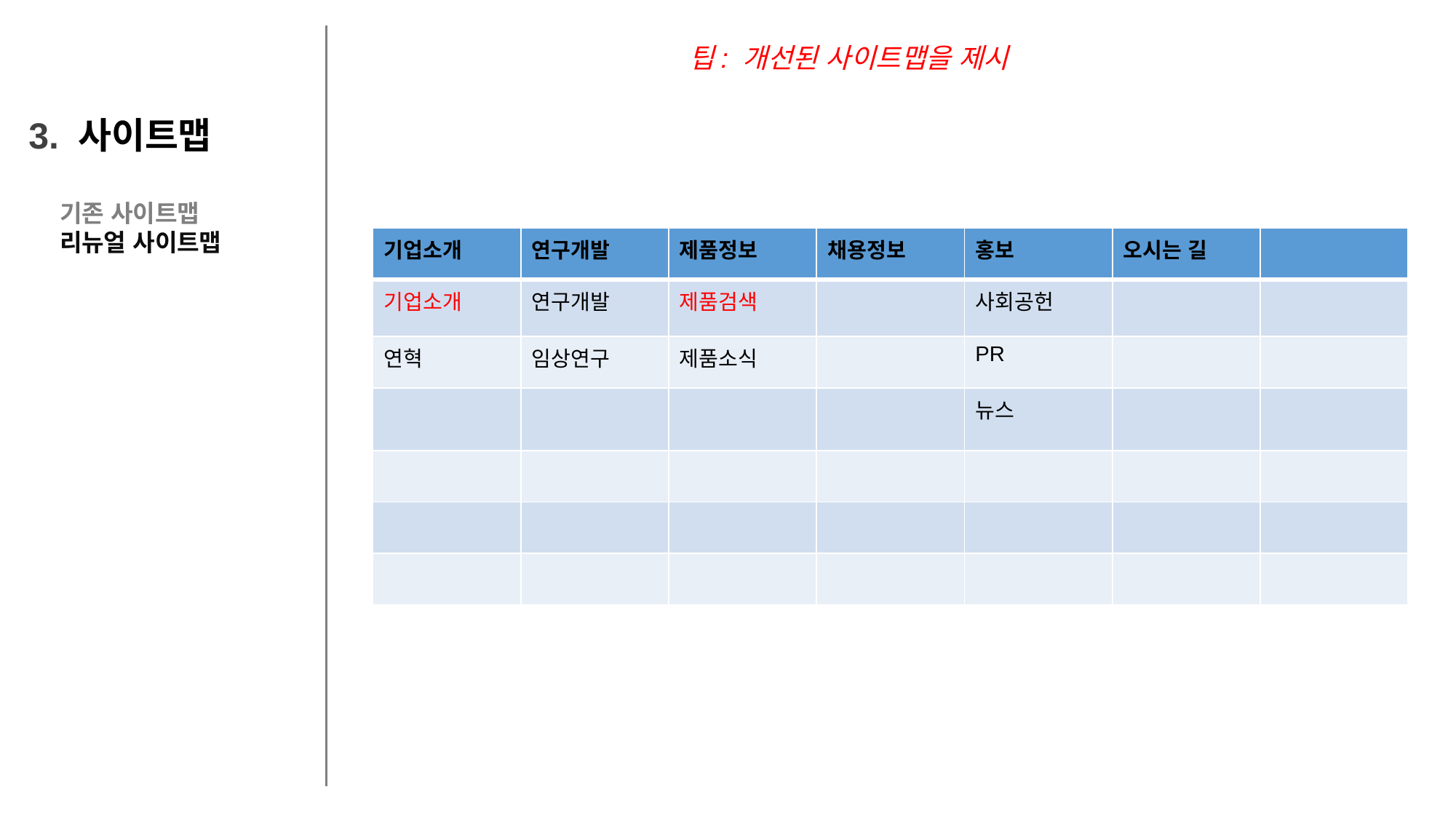

팁: 개선된 사이트맵을 제시
# 3. 사이트맵
기존 사이트맵
리뉴얼 사이트맵
| 기업소개 | 연구개발 | 제품정보 | 채용정보 | 홍보 | 오시는 길 |  |
| --- | --- | --- | --- | --- | --- | --- |
| 기업소개 | 연구개발 | 제품검색 |  | 사회공헌 |  |  |
| 연혁 | 임상연구 | 제품소식 |  | PR |  |  |
|  |  |  |  | 뉴스 |  |  |
|  |  |  |  |  |  |  |
|  |  |  |  |  |  |  |
|  |  |  |  |  |  |  |
리뉴얼 사이트맵